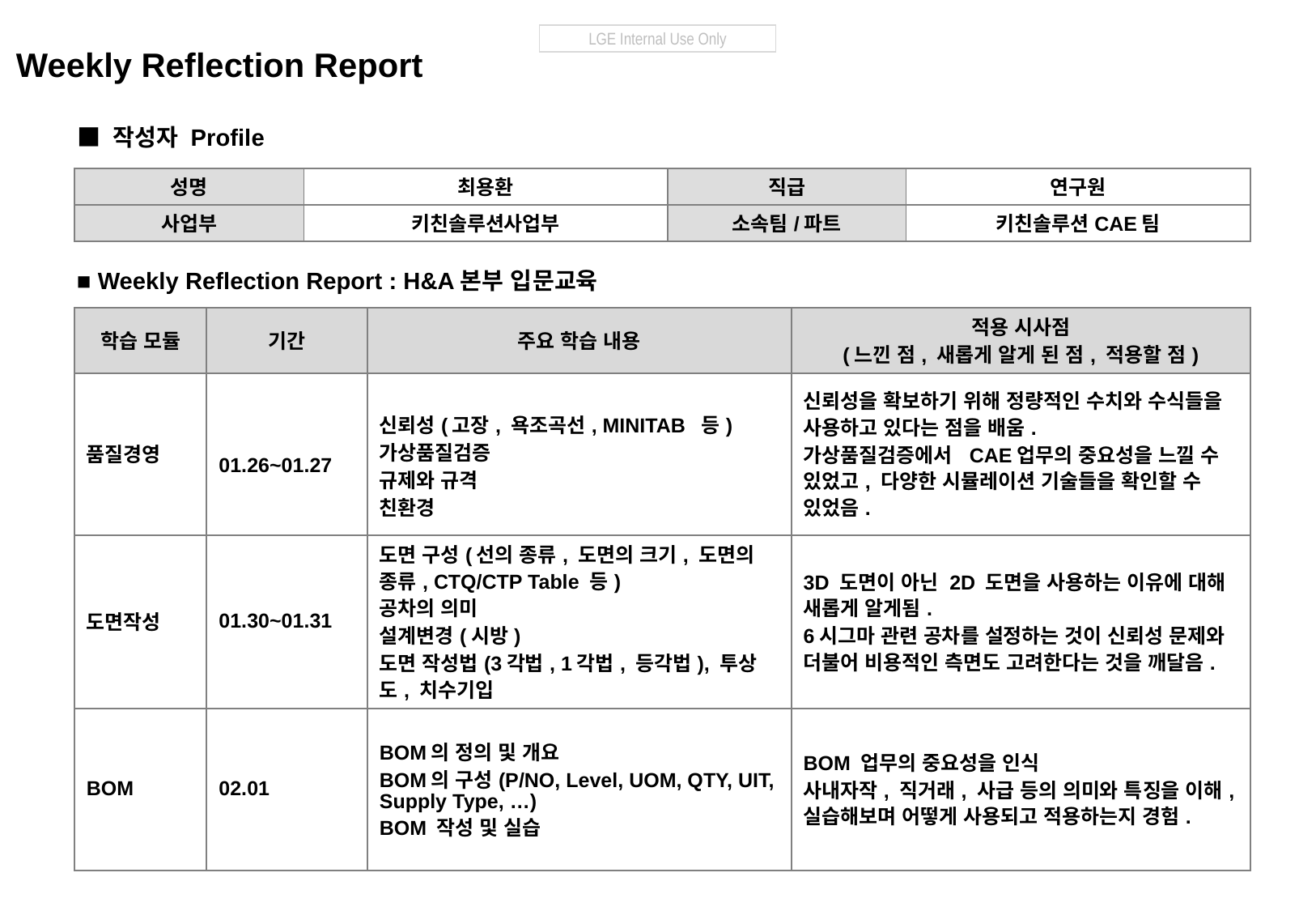

Weekly Reflection Report
■ 작성자 Profile
| 성명 | 최용환 | 직급 | 연구원 |
| --- | --- | --- | --- |
| 사업부 | 키친솔루션사업부 | 소속팀/파트 | 키친솔루션CAE팀 |
■ Weekly Reflection Report : H&A본부 입문교육
| 학습 모듈 | 기간 | 주요 학습 내용 | 적용 시사점 (느낀 점, 새롭게 알게 된 점, 적용할 점) |
| --- | --- | --- | --- |
| 품질경영 | 01.26~01.27 | 신뢰성(고장, 욕조곡선, MINITAB 등) 가상품질검증 규제와 규격 친환경 | 신뢰성을 확보하기 위해 정량적인 수치와 수식들을 사용하고 있다는 점을 배움. 가상품질검증에서 CAE업무의 중요성을 느낄 수 있었고, 다양한 시뮬레이션 기술들을 확인할 수 있었음. |
| 도면작성 | 01.30~01.31 | 도면 구성(선의 종류, 도면의 크기, 도면의 종류, CTQ/CTP Table 등) 공차의 의미 설계변경(시방) 도면 작성법(3각법, 1각법, 등각법), 투상도, 치수기입 | 3D 도면이 아닌 2D 도면을 사용하는 이유에 대해 새롭게 알게됨. 6시그마 관련 공차를 설정하는 것이 신뢰성 문제와 더불어 비용적인 측면도 고려한다는 것을 깨달음. |
| BOM | 02.01 | BOM의 정의 및 개요 BOM의 구성(P/NO, Level, UOM, QTY, UIT, Supply Type, …) BOM 작성 및 실습 | BOM 업무의 중요성을 인식 사내자작, 직거래, 사급 등의 의미와 특징을 이해, 실습해보며 어떻게 사용되고 적용하는지 경험. |